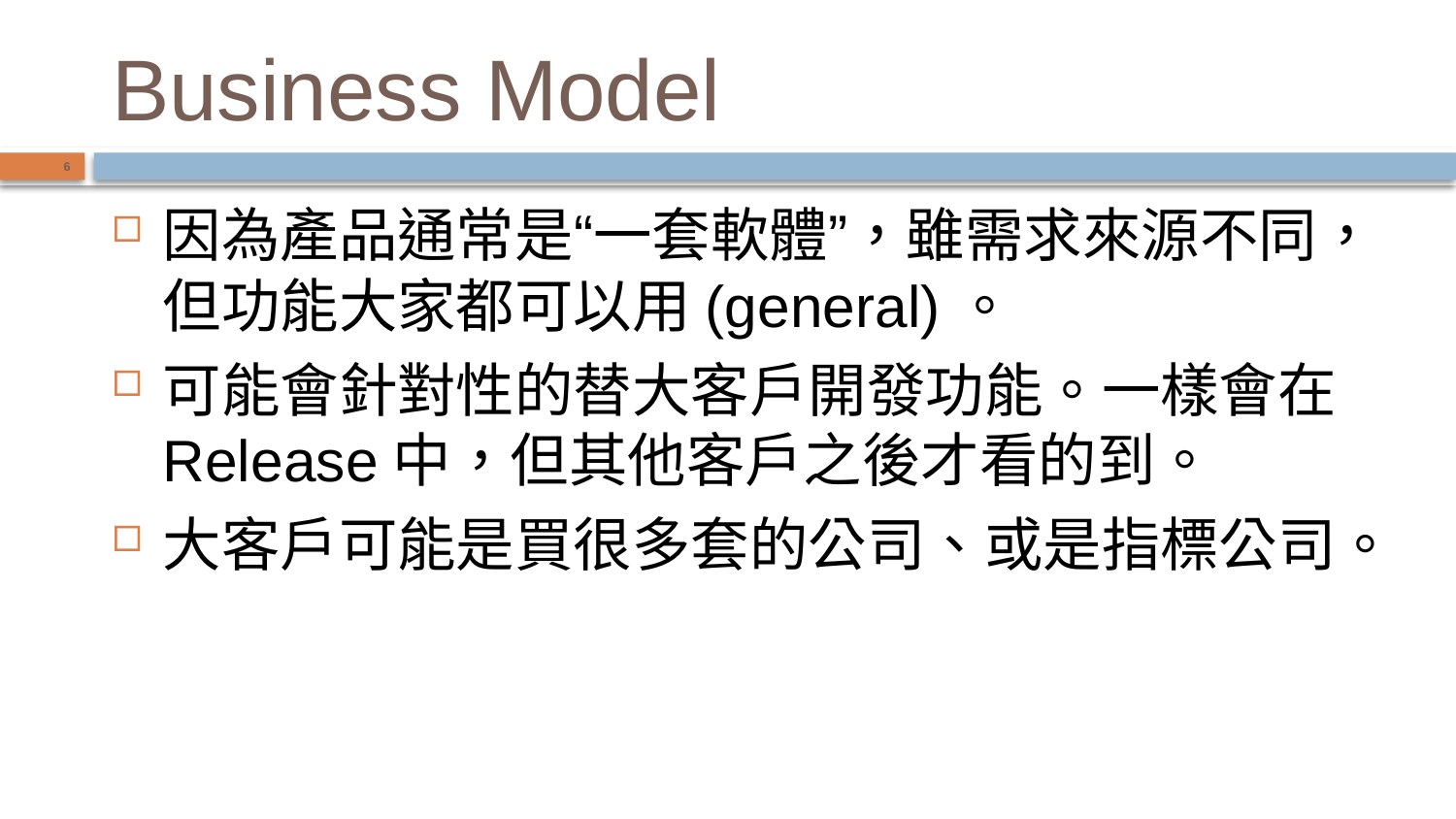

# Business Model
6
因為產品通常是“一套軟體”，雖需求來源不同，但功能大家都可以用(general)。
可能會針對性的替大客戶開發功能。一樣會在Release中，但其他客戶之後才看的到。
大客戶可能是買很多套的公司、或是指標公司。